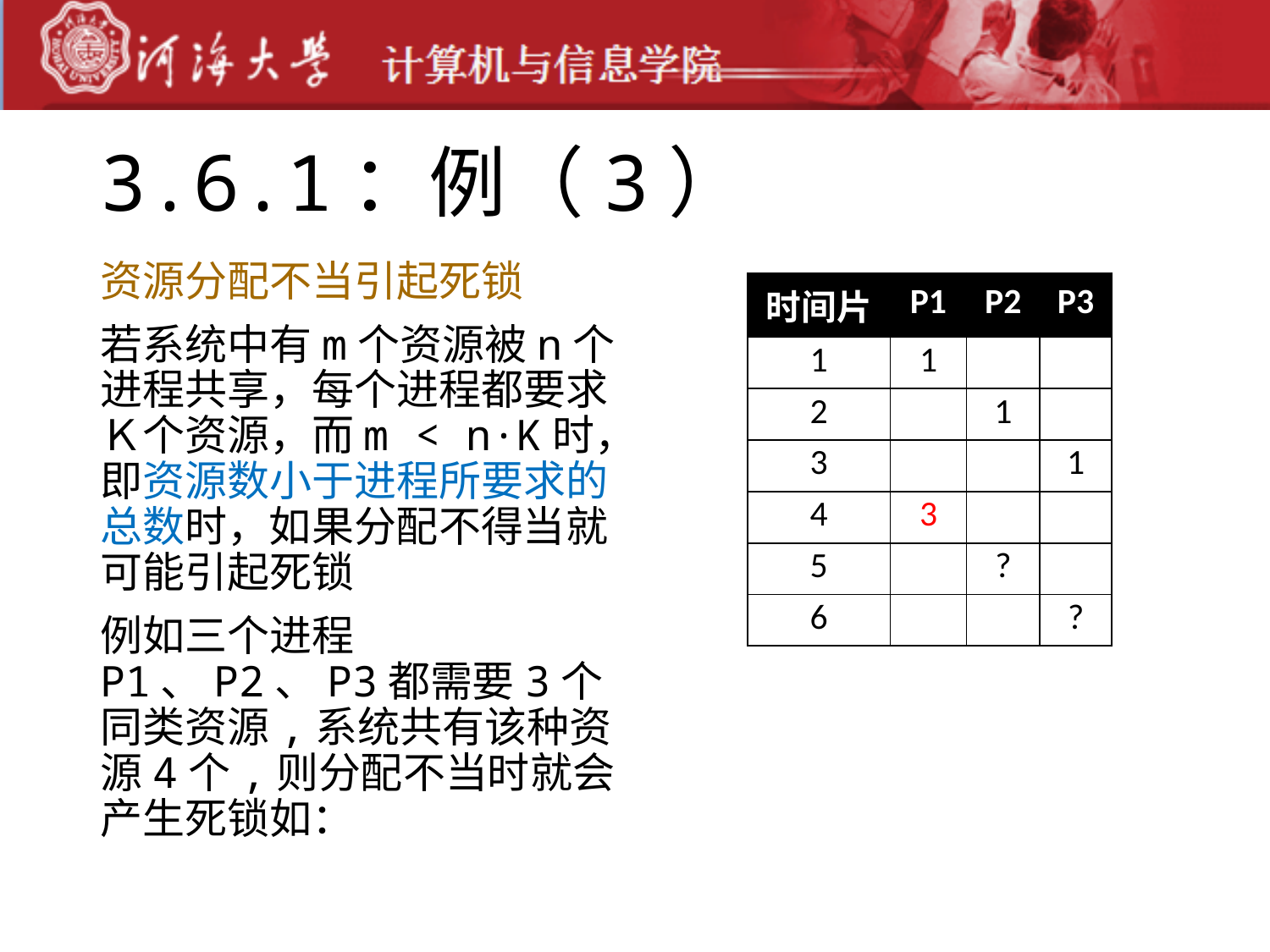

# 3.6.1：例（3）
资源分配不当引起死锁
若系统中有m个资源被n个进程共享，每个进程都要求Ｋ个资源，而m < n·K时，即资源数小于进程所要求的总数时，如果分配不得当就可能引起死锁
例如三个进程P1、P2、P3都需要3个同类资源,系统共有该种资源4个,则分配不当时就会产生死锁如：

| 时间片 | P1 | P2 | P3 |
| --- | --- | --- | --- |
| 1 | 1 |  |  |
| 2 |  | 1 |  |
| 3 |  |  | 1 |
| 4 | 3 |  |  |
| 5 |  | ? |  |
| 6 |  |  | ? |